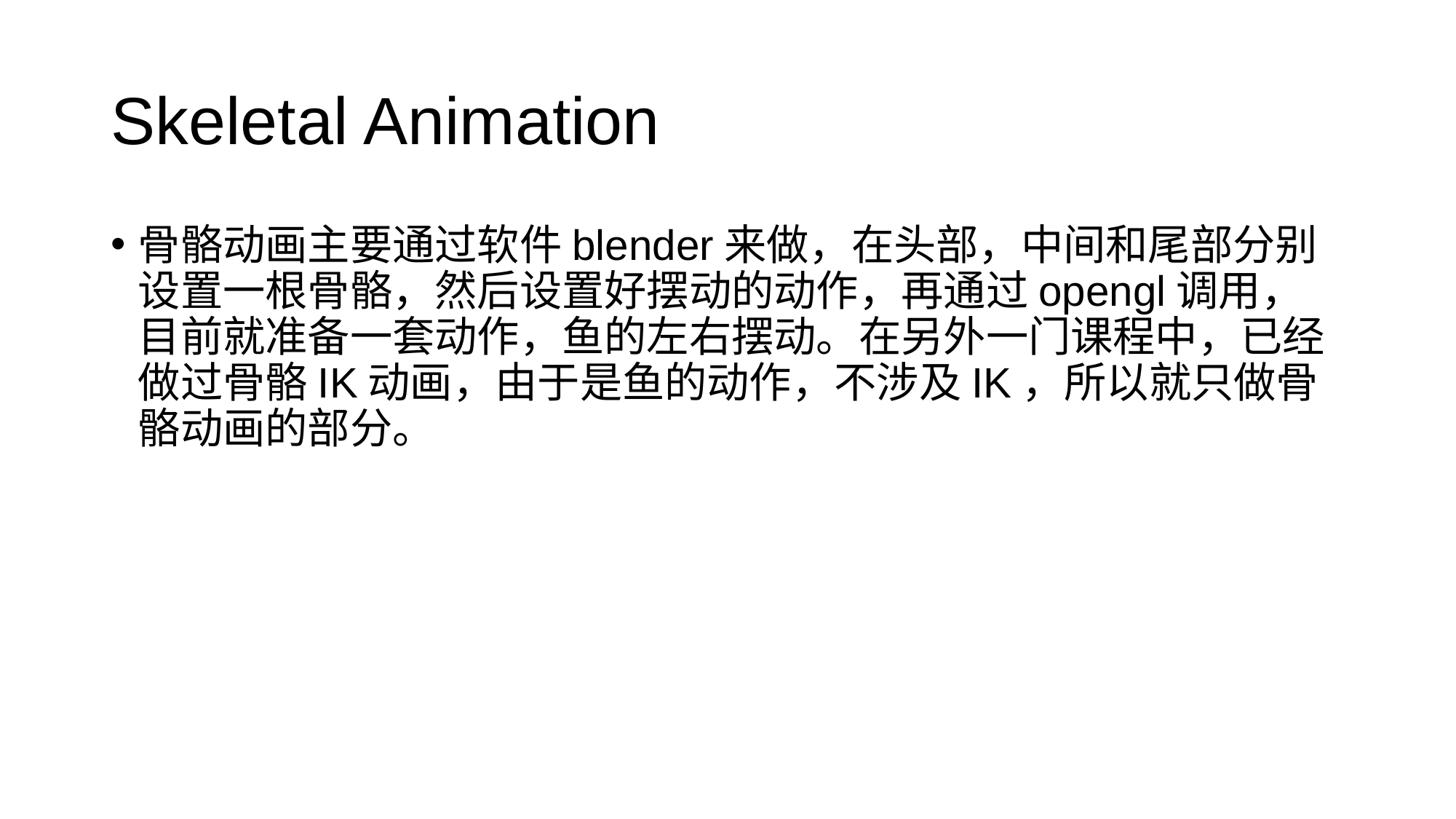

# Skeletal Animation
骨骼动画主要通过软件blender来做，在头部，中间和尾部分别设置一根骨骼，然后设置好摆动的动作，再通过opengl调用，目前就准备一套动作，鱼的左右摆动。在另外一门课程中，已经做过骨骼IK动画，由于是鱼的动作，不涉及IK，所以就只做骨骼动画的部分。